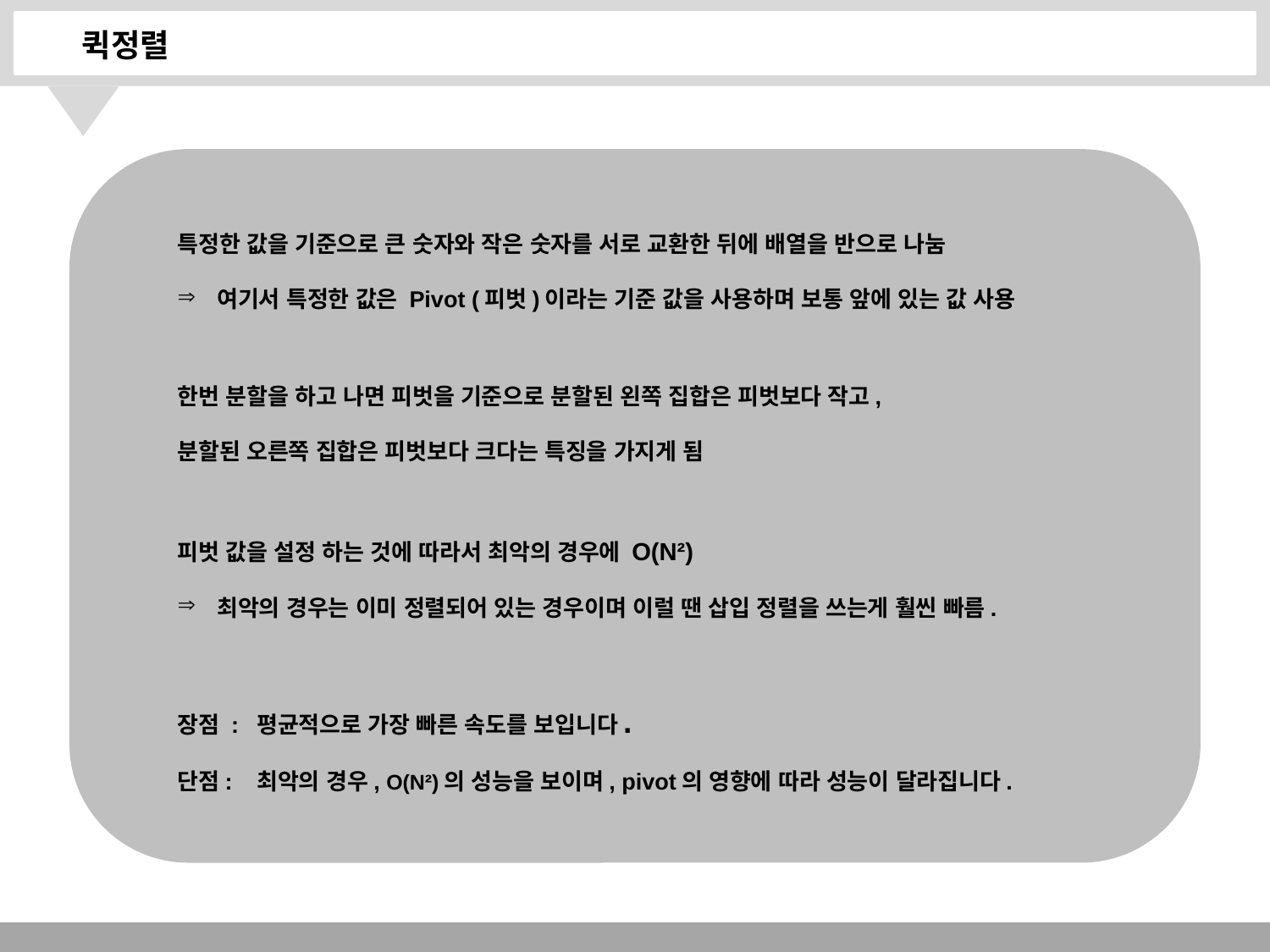

퀵정렬

특정한 값을 기준으로 큰 숫자와 작은 숫자를 서로 교환한 뒤에 배열을 반으로 나눔
여기서 특정한 값은 Pivot (피벗)이라는 기준 값을 사용하며 보통 앞에 있는 값 사용

한번 분할을 하고 나면 피벗을 기준으로 분할된 왼쪽 집합은 피벗보다 작고,
분할된 오른쪽 집합은 피벗보다 크다는 특징을 가지게 됨

피벗 값을 설정 하는 것에 따라서 최악의 경우에 O(N²)
최악의 경우는 이미 정렬되어 있는 경우이며 이럴 땐 삽입 정렬을 쓰는게 훨씬 빠름.

장점 :  평균적으로 가장 빠른 속도를 보입니다.
단점:   최악의 경우, O(N²)의 성능을 보이며, pivot의 영향에 따라 성능이 달라집니다.